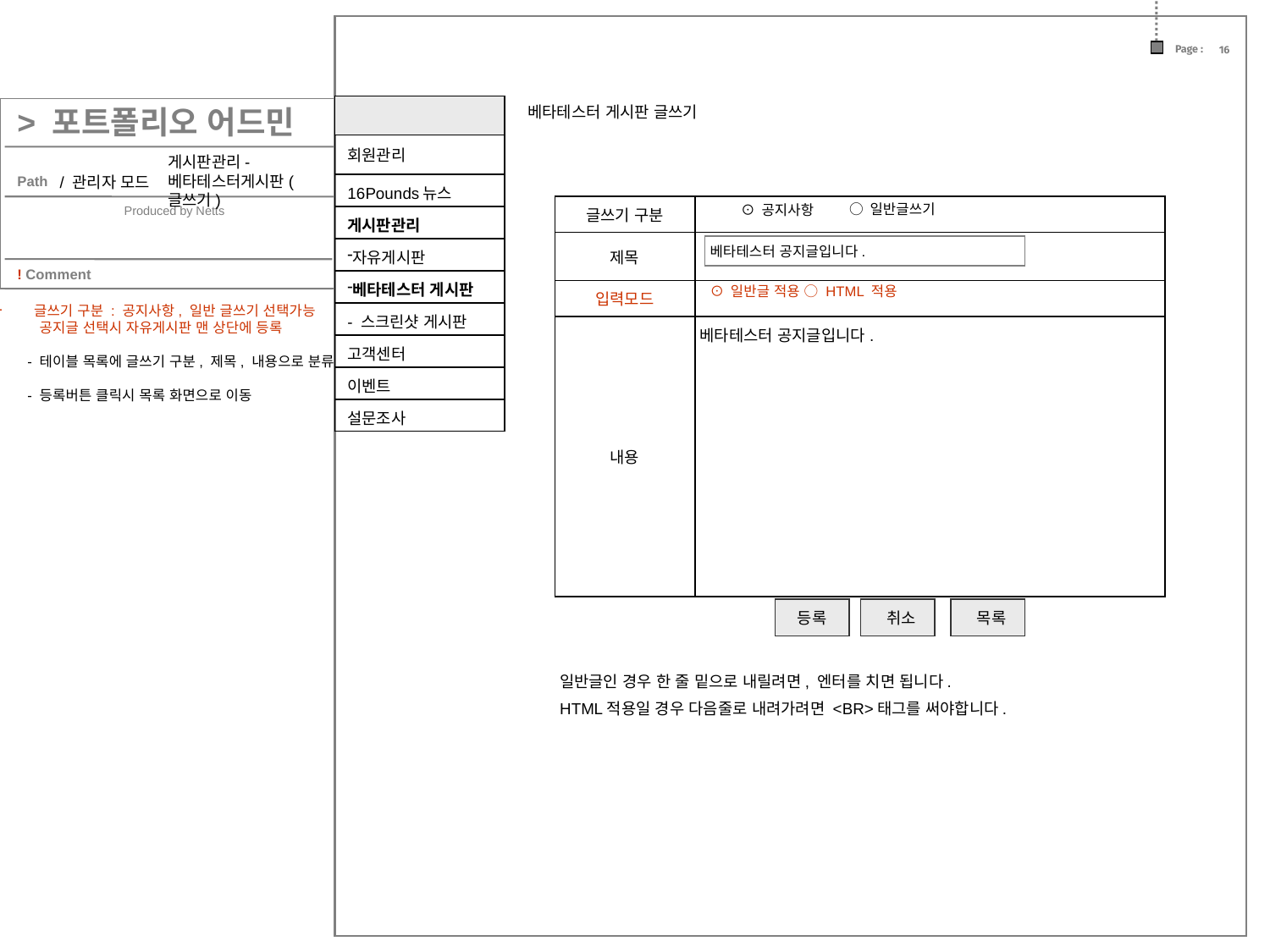

|  |
| --- |
| 회원관리 |
| 16Pounds뉴스 |
| 게시판관리 |
| 자유게시판 |
| 베타테스터 게시판 |
| - 스크린샷 게시판 |
| 고객센터 |
| 이벤트 |
| 설문조사 |
베타테스터 게시판 글쓰기
# 게시판관리-베타테스터게시판(글쓰기)
/ 관리자 모드
○ 일반글쓰기
⊙ 공지사항
| 글쓰기 구분 |  |
| --- | --- |
| 제목 |  |
| 입력모드 |  |
| 내용 | 베타테스터 공지글입니다. |
베타테스터 공지글입니다.
⊙ 일반글 적용 ○ HTML 적용
 글쓰기 구분 : 공지사항, 일반 글쓰기 선택가능
   공지글 선택시 자유게시판 맨 상단에 등록
- 테이블 목록에 글쓰기 구분, 제목, 내용으로 분류
- 등록버튼 클릭시 목록 화면으로 이동

등록
 취소
 목록
일반글인 경우 한 줄 밑으로 내릴려면, 엔터를 치면 됩니다.
HTML적용일 경우 다음줄로 내려가려면 <BR>태그를 써야합니다.